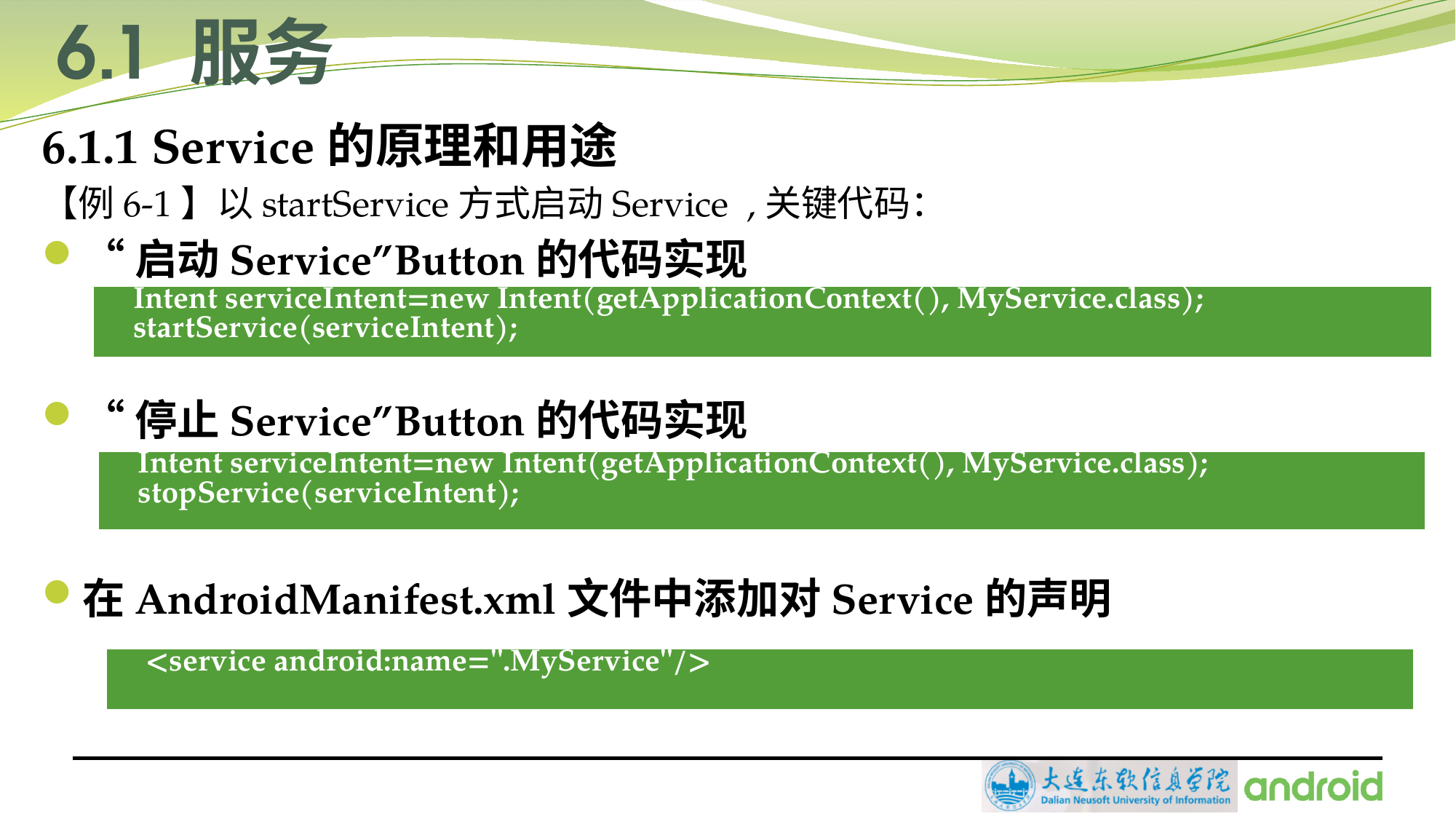

# 6.1 服务
6.1.1 Service的原理和用途
【例6-1】以startService方式启动Service  ,关键代码：
“启动Service”Button的代码实现

“停止Service”Button的代码实现

在AndroidManifest.xml文件中添加对Service的声明

| Intent serviceIntent=new Intent(getApplicationContext(), MyService.class); startService(serviceIntent); |
| --- |
| Intent serviceIntent=new Intent(getApplicationContext(), MyService.class); stopService(serviceIntent); |
| --- |
| <service android:name=".MyService"/> |
| --- |